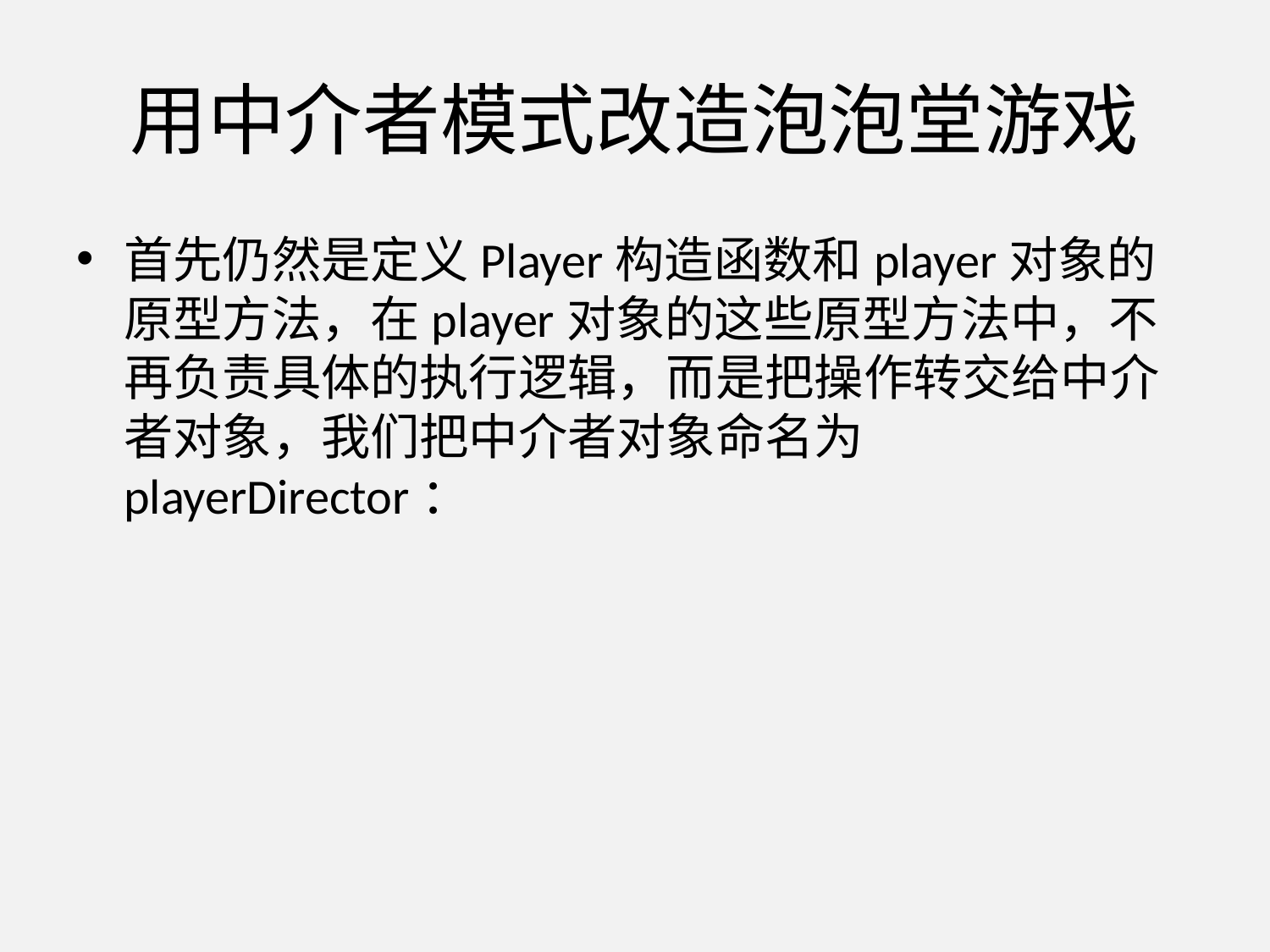

# 用中介者模式改造泡泡堂游戏
首先仍然是定义Player构造函数和player对象的原型方法，在player对象的这些原型方法中，不再负责具体的执行逻辑，而是把操作转交给中介者对象，我们把中介者对象命名为playerDirector：